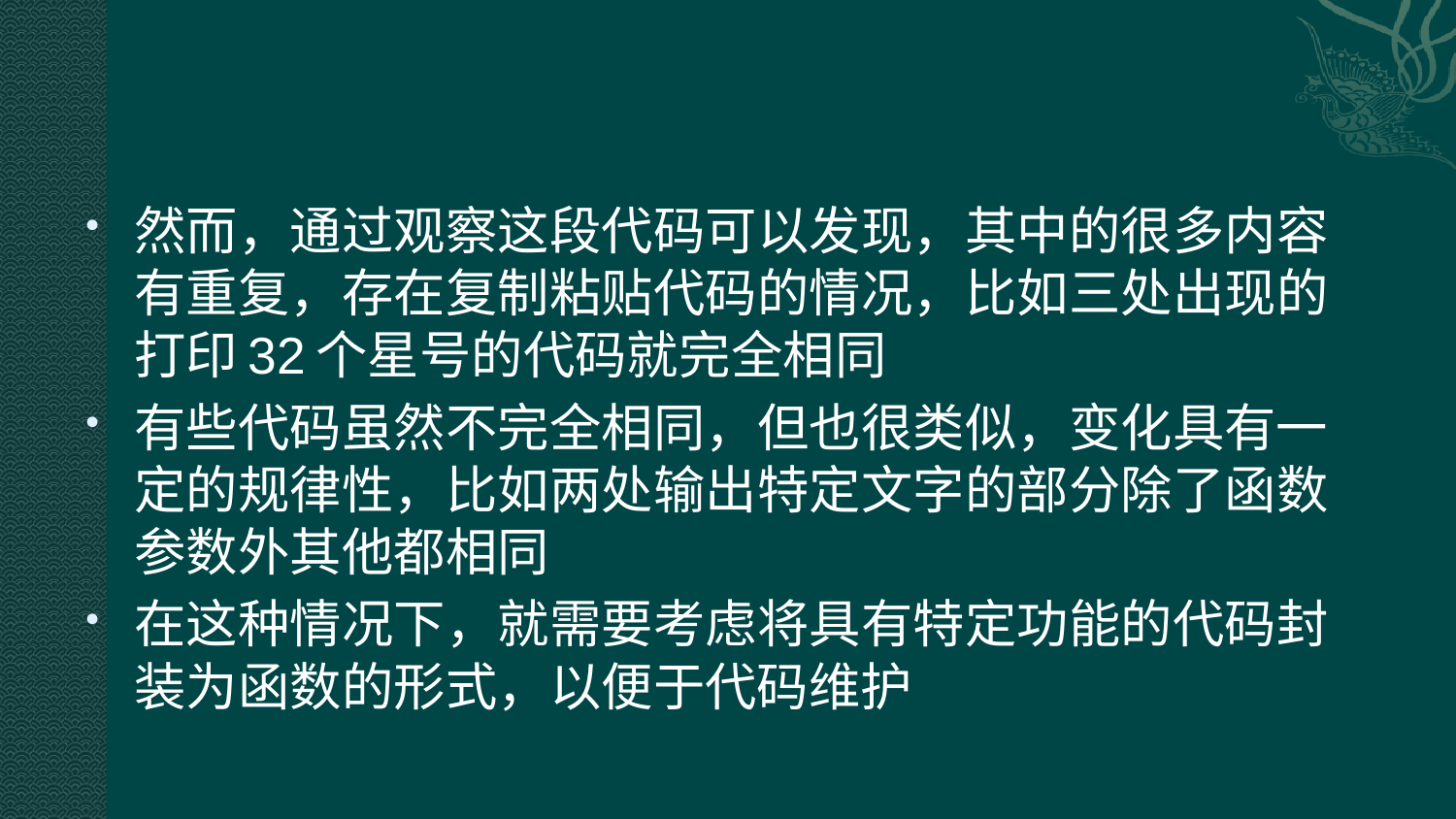

#
然而，通过观察这段代码可以发现，其中的很多内容有重复，存在复制粘贴代码的情况，比如三处出现的打印32个星号的代码就完全相同
有些代码虽然不完全相同，但也很类似，变化具有一定的规律性，比如两处输出特定文字的部分除了函数参数外其他都相同
在这种情况下，就需要考虑将具有特定功能的代码封装为函数的形式，以便于代码维护